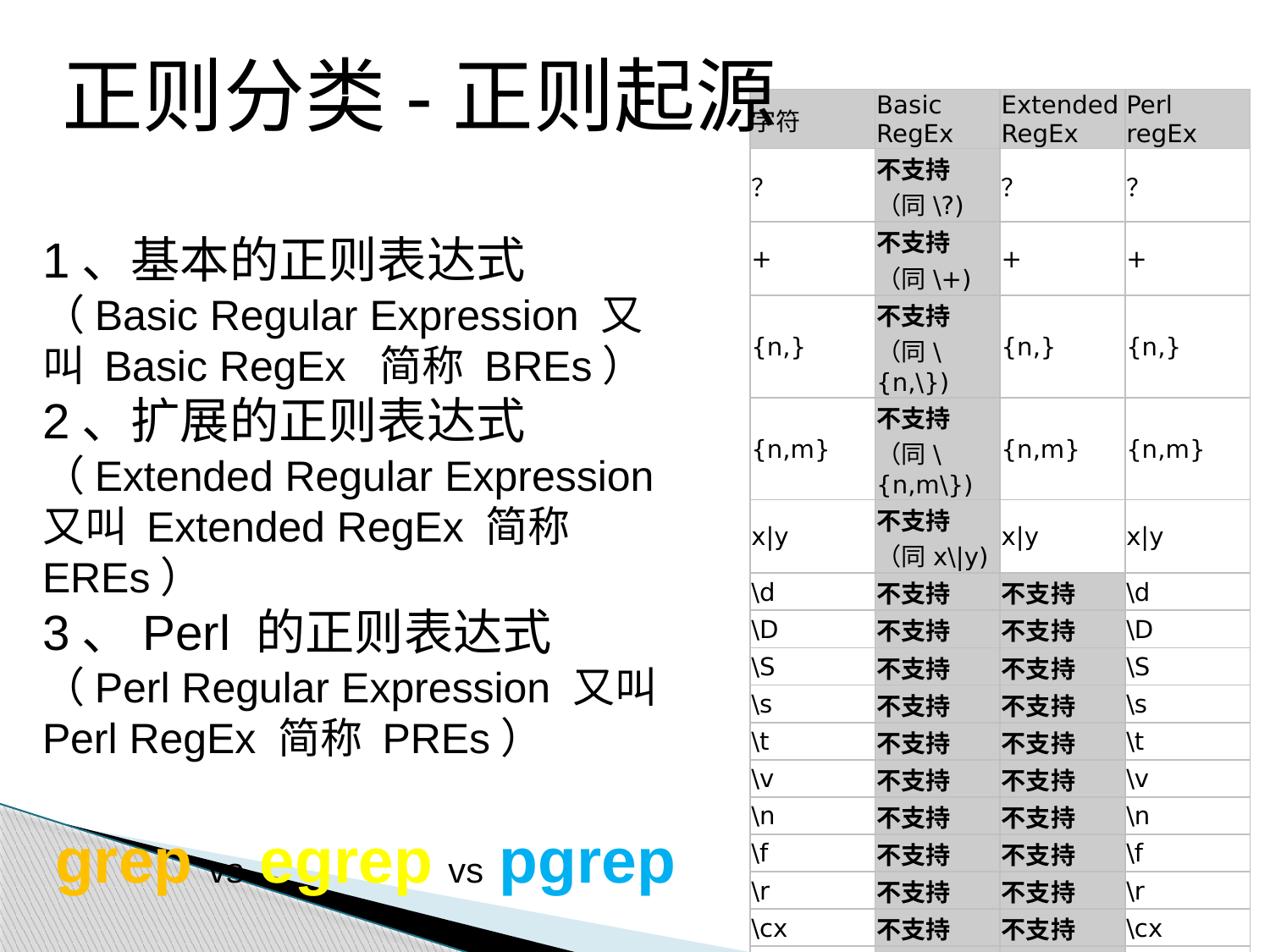

正则分类-正则起源
| 字符 | Basic RegEx | Extended RegEx | Perl regEx |
| --- | --- | --- | --- |
| ？ | 不支持（同\?) | ？ | ？ |
| + | 不支持（同\+) | + | + |
| {n,} | 不支持（同\{n,\}) | {n,} | {n,} |
| {n,m} | 不支持（同\{n,m\}) | {n,m} | {n,m} |
| x|y | 不支持（同x\|y) | x|y | x|y |
| \d | 不支持 | 不支持 | \d |
| \D | 不支持 | 不支持 | \D |
| \S | 不支持 | 不支持 | \S |
| \s | 不支持 | 不支持 | \s |
| \t | 不支持 | 不支持 | \t |
| \v | 不支持 | 不支持 | \v |
| \n | 不支持 | 不支持 | \n |
| \f | 不支持 | 不支持 | \f |
| \r | 不支持 | 不支持 | \r |
| \cx | 不支持 | 不支持 | \cx |
| \xn | 不支持 | 不支持 | \xn |
| \num | 不支持 | \num |  |
1、基本的正则表达式（Basic Regular Expression 又叫 Basic RegEx  简称 BREs）
2、扩展的正则表达式（Extended Regular Expression 又叫 Extended RegEx 简称 EREs）
3、Perl 的正则表达式（Perl Regular Expression 又叫 Perl RegEx 简称 PREs）
grep vs egrep vs pgrep